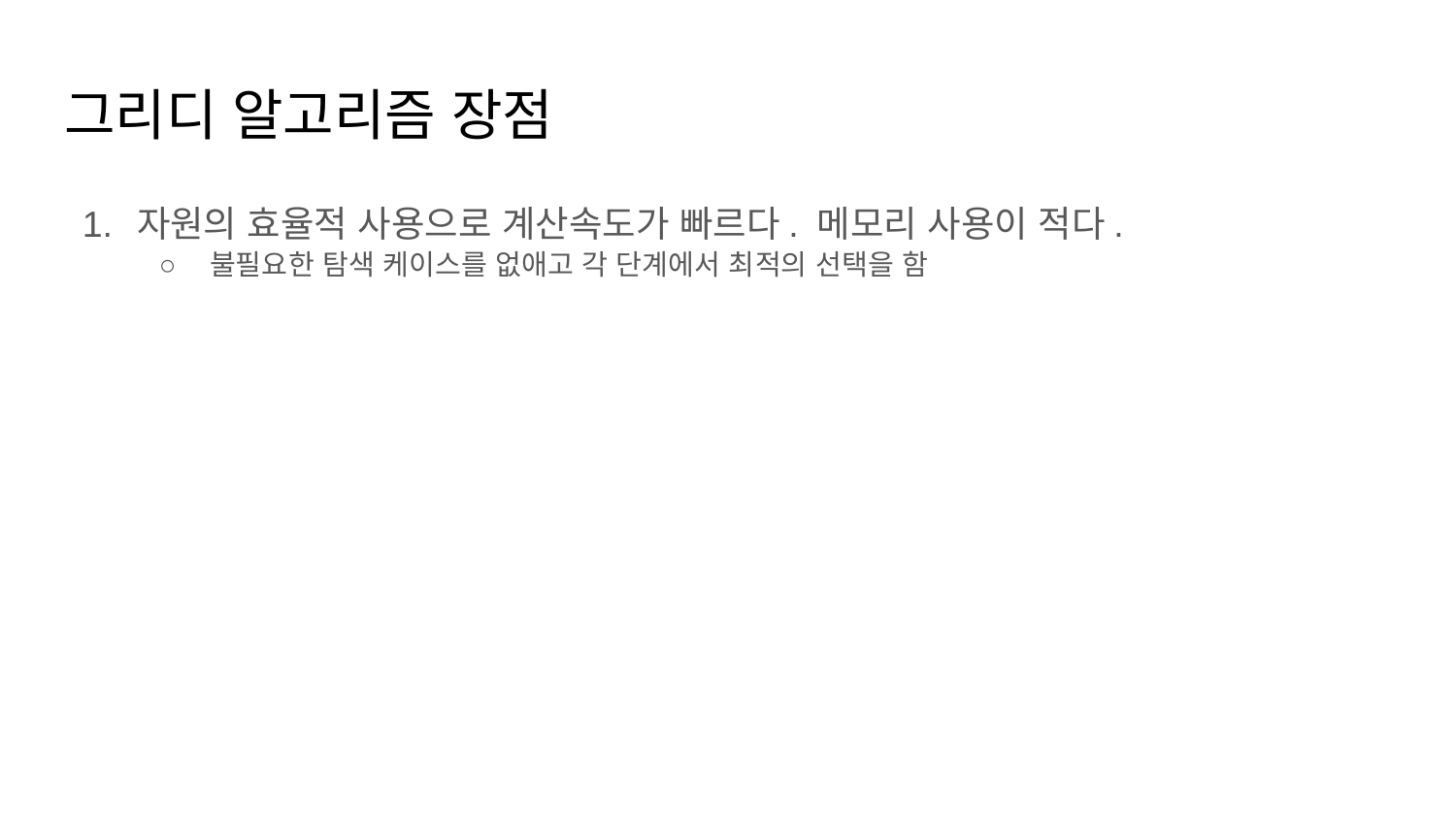

# 그리디 알고리즘 장점
자원의 효율적 사용으로 계산속도가 빠르다. 메모리 사용이 적다.
불필요한 탐색 케이스를 없애고 각 단계에서 최적의 선택을 함